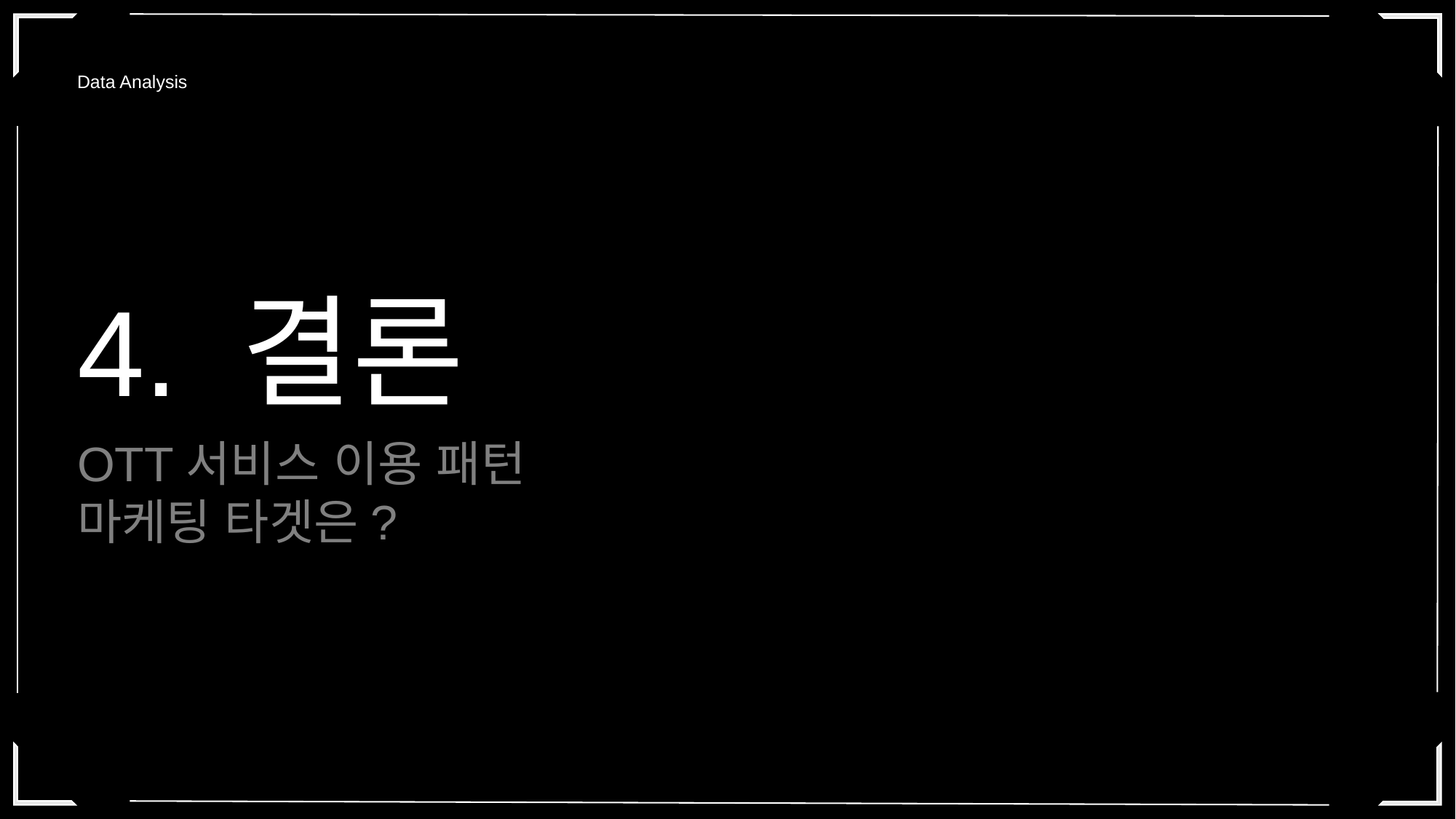

Data Analysis
4. 결론
OTT서비스 이용 패턴
마케팅 타겟은?